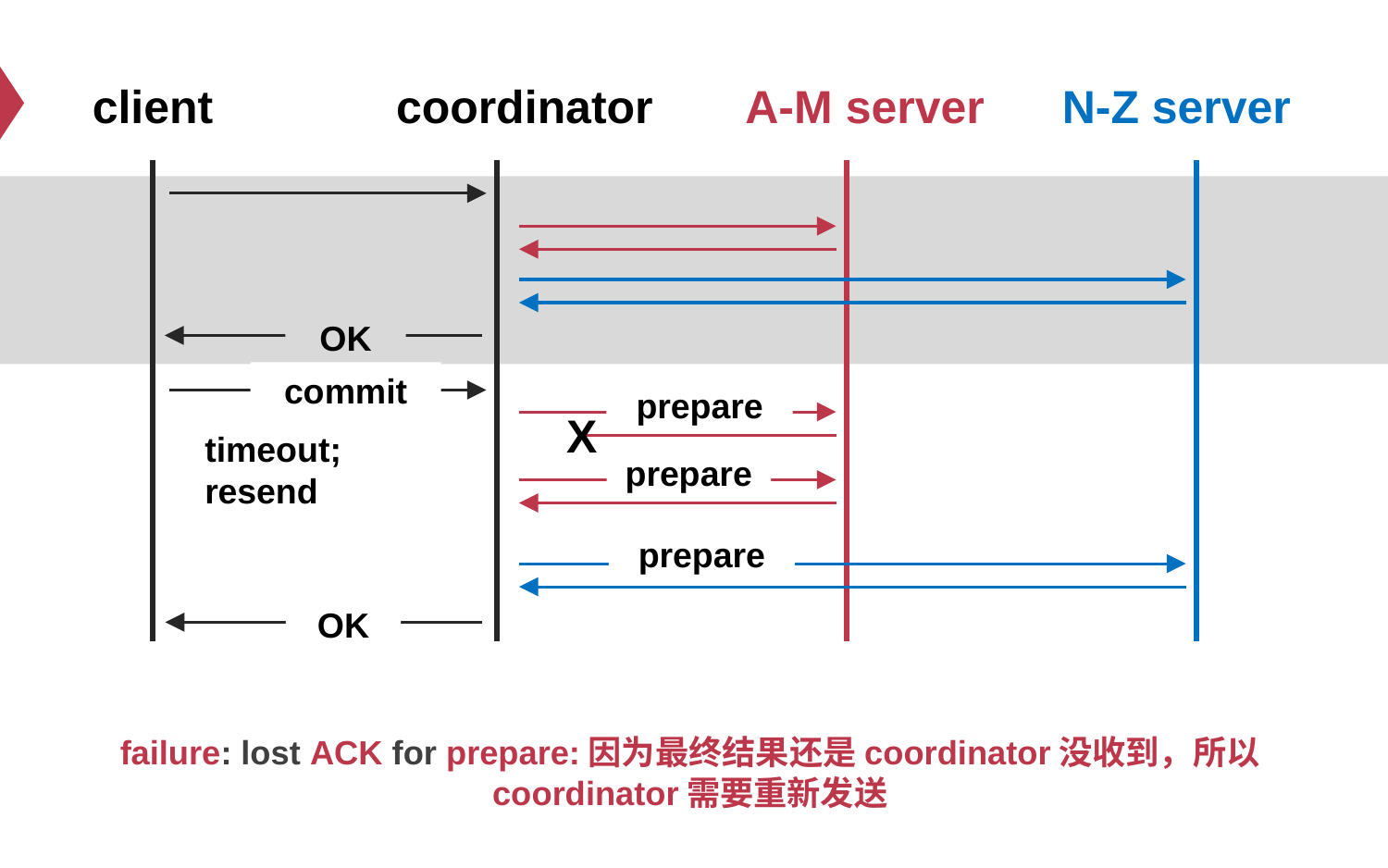

client
coordinator
A-M server
N-Z server

OK
commit
prepare
X
timeout; resend
prepare
prepare
OK
failure: lost ACK for prepare:因为最终结果还是coordinator没收到，所以coordinator需要重新发送
62